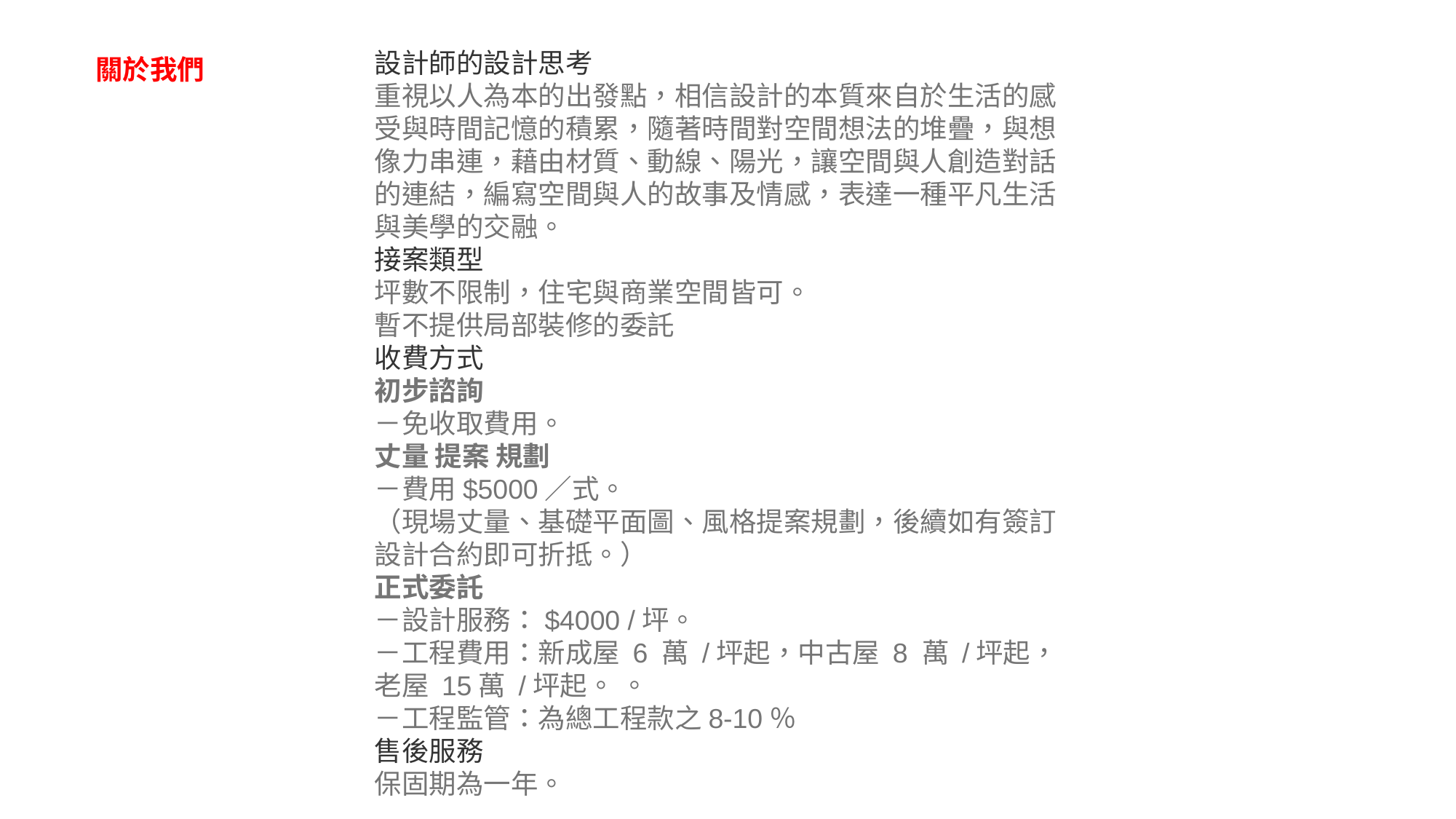

設計師的設計思考
重視以人為本的出發點，相信設計的本質來自於生活的感受與時間記憶的積累，隨著時間對空間想法的堆疊，與想像力串連，藉由材質、動線、陽光，讓空間與人創造對話的連結，編寫空間與人的故事及情感，表達一種平凡生活與美學的交融。
接案類型
坪數不限制，住宅與商業空間皆可。
暫不提供局部裝修的委託
收費方式
初步諮詢
－免收取費用。
丈量 提案 規劃
－費用$5000／式。
（現場丈量、基礎平面圖、風格提案規劃，後續如有簽訂設計合約即可折抵。）
正式委託
－設計服務：$4000 /坪。
－工程費用：新成屋 6 萬 /坪起，中古屋 8 萬 /坪起，老屋 15萬 /坪起。 。
－工程監管：為總工程款之8-10％
售後服務
保固期為一年。
關於我們